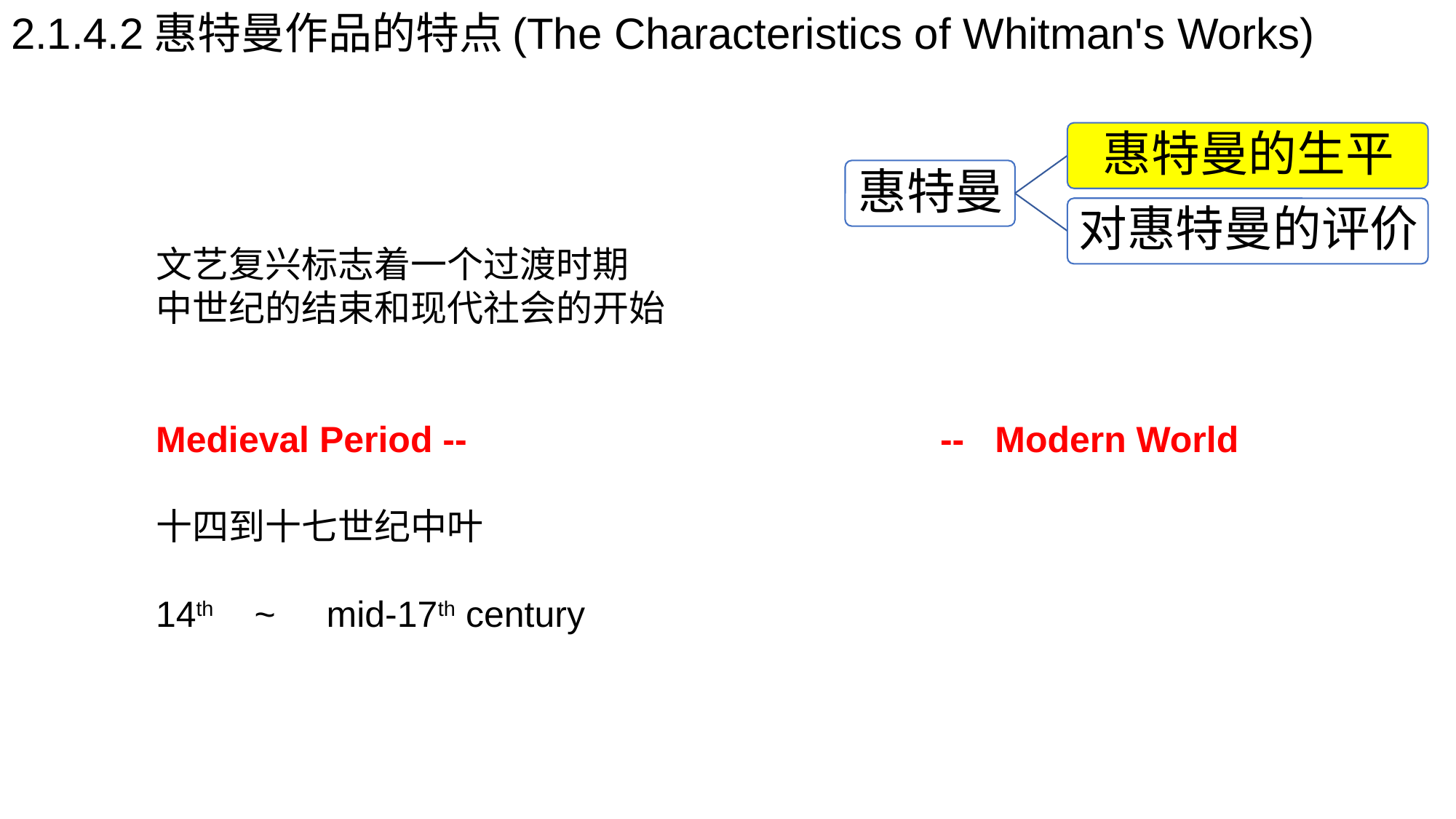

# 2.1.4.2惠特曼作品的特点(The Characteristics of Whitman's Works)
惠特曼

惠特曼的生平

对惠特曼的评价
文艺复兴标志着一个过渡时期
中世纪的结束和现代社会的开始

Medieval Period -- 					  --   Modern World

十四到十七世纪中叶

14th    ~     mid-17th century